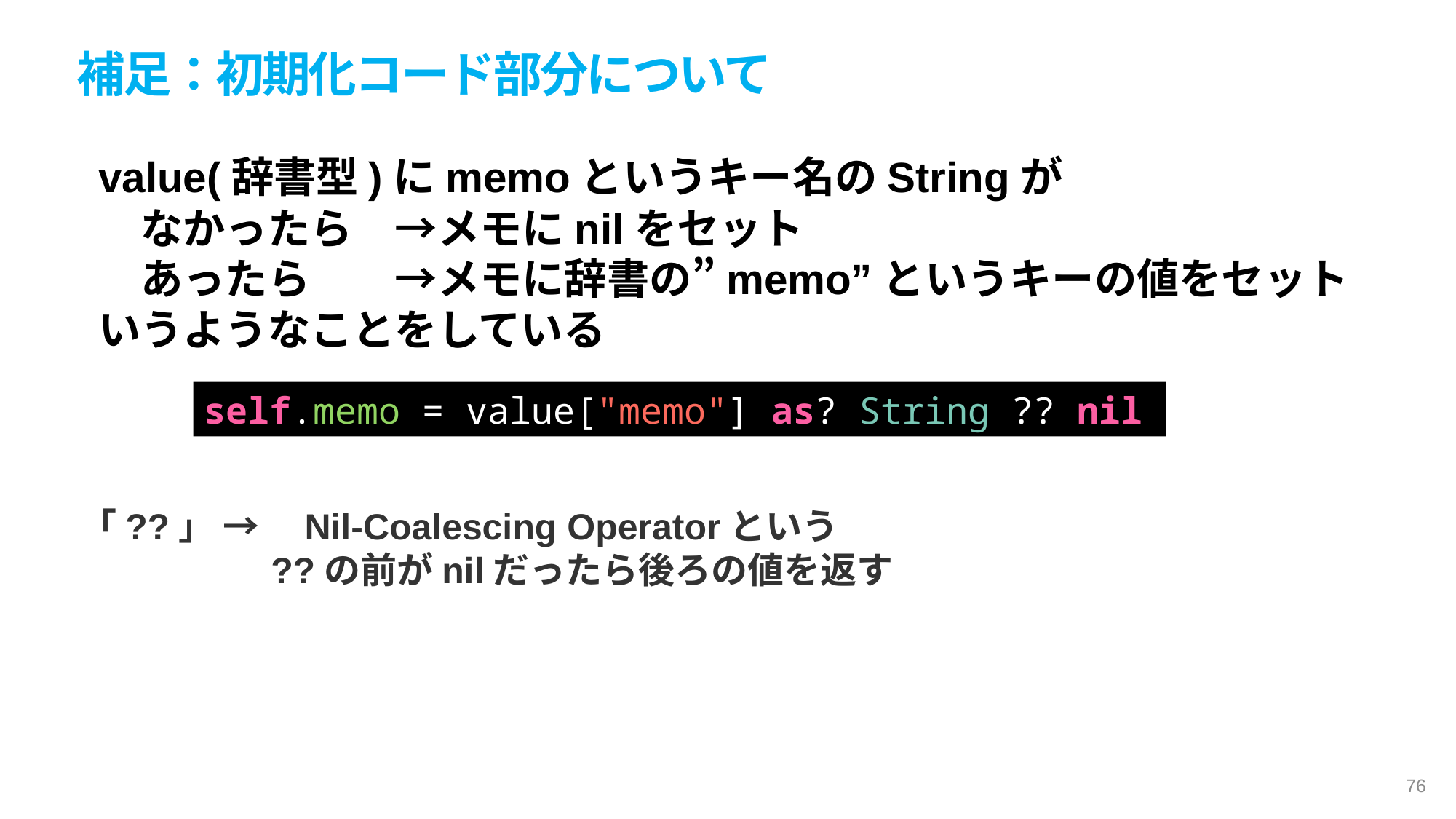

補足：初期化コード部分について
value(辞書型)にmemoというキー名のStringが
　なかったら　→メモにnilをセット
　あったら　　→メモに辞書の”memo”というキーの値をセット
いうようなことをしている
self.memo = value["memo"] as? String ?? nil
「??」 →　Nil-Coalescing Operatorという
　　　　　??の前がnilだったら後ろの値を返す
76